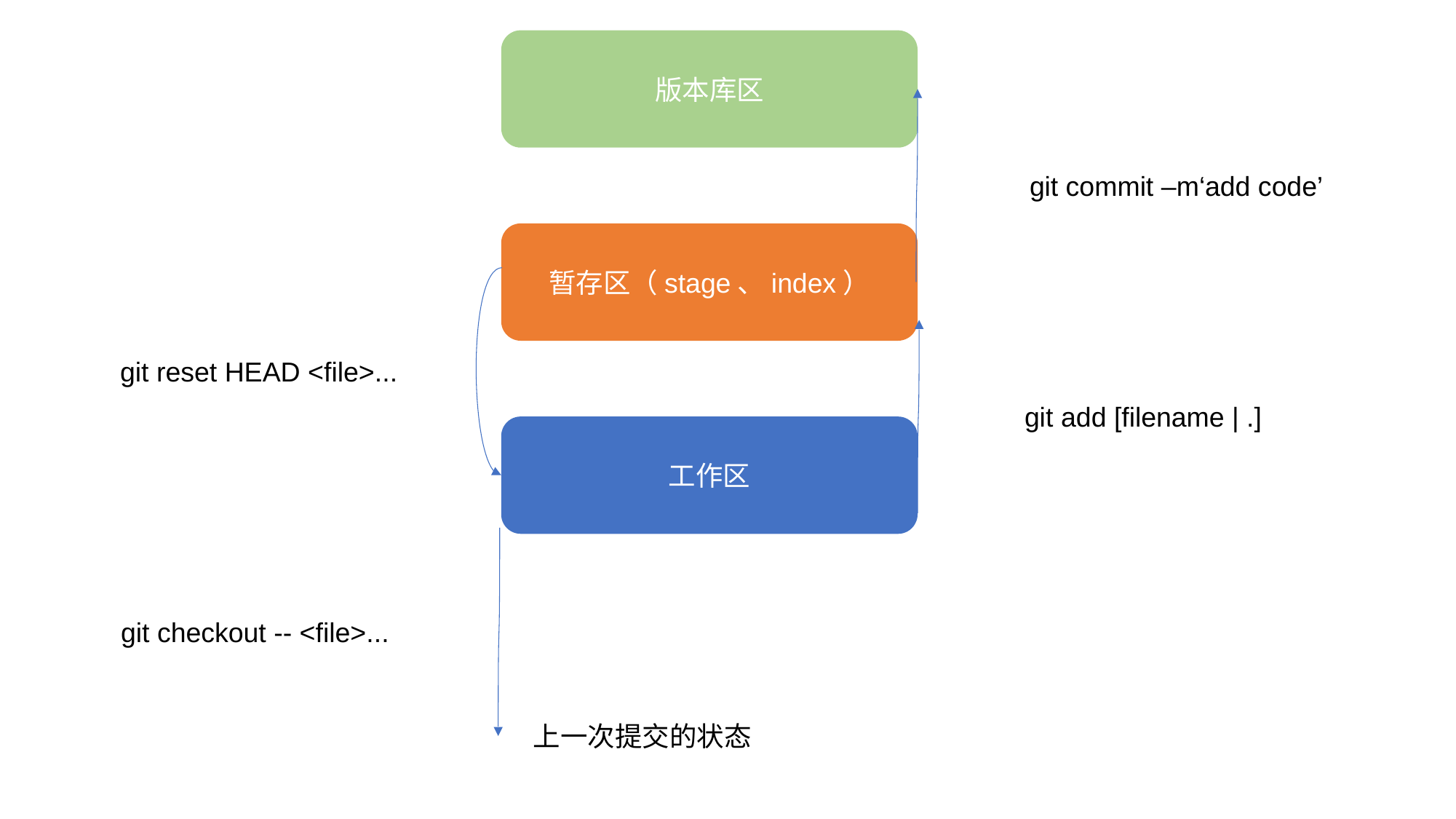

版本库区
git commit –m‘add code’
暂存区（stage、index）
git reset HEAD <file>...
git add [filename | .]
工作区
git checkout -- <file>...
上一次提交的状态